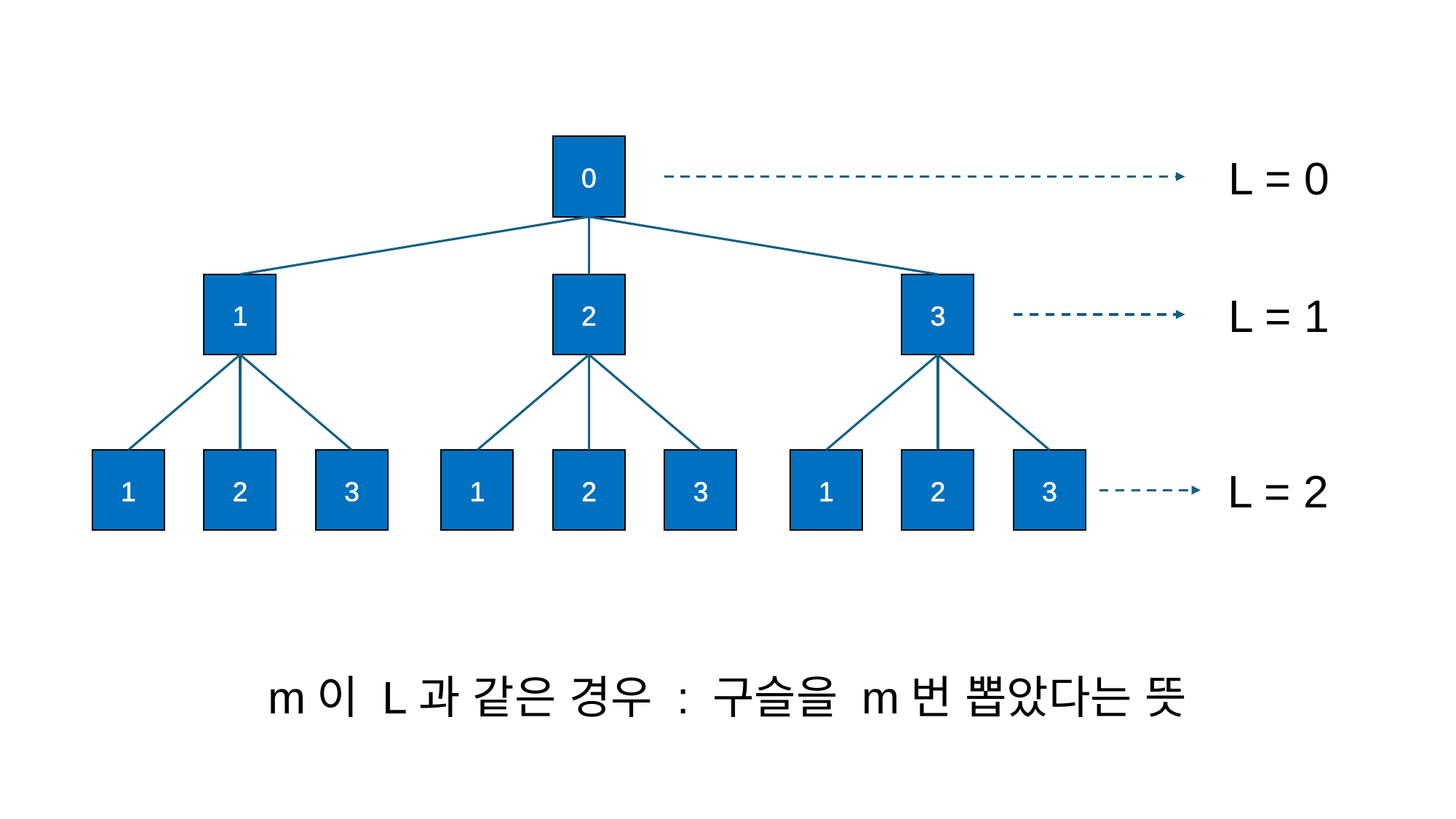

0
1
2
3
1
2
3
1
2
3
1
2
3
L = 0
L = 1
L = 2
m이 L과 같은 경우 : 구슬을 m번 뽑았다는 뜻